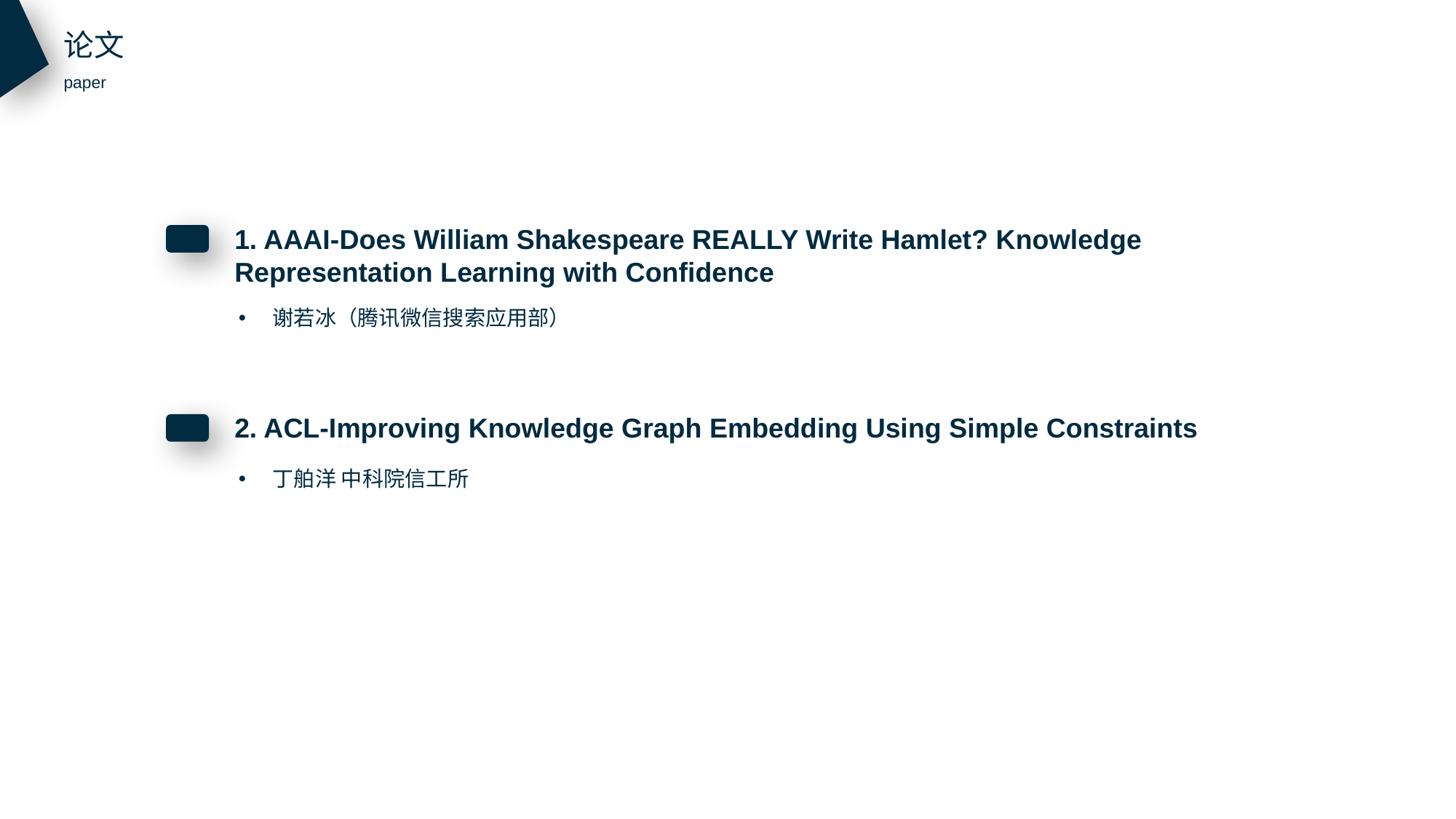

论文
paper
1. AAAI-Does William Shakespeare REALLY Write Hamlet? Knowledge Representation Learning with Confidence

谢若冰（腾讯微信搜索应用部）
2. ACL-Improving Knowledge Graph Embedding Using Simple Constraints

丁舶洋 中科院信工所